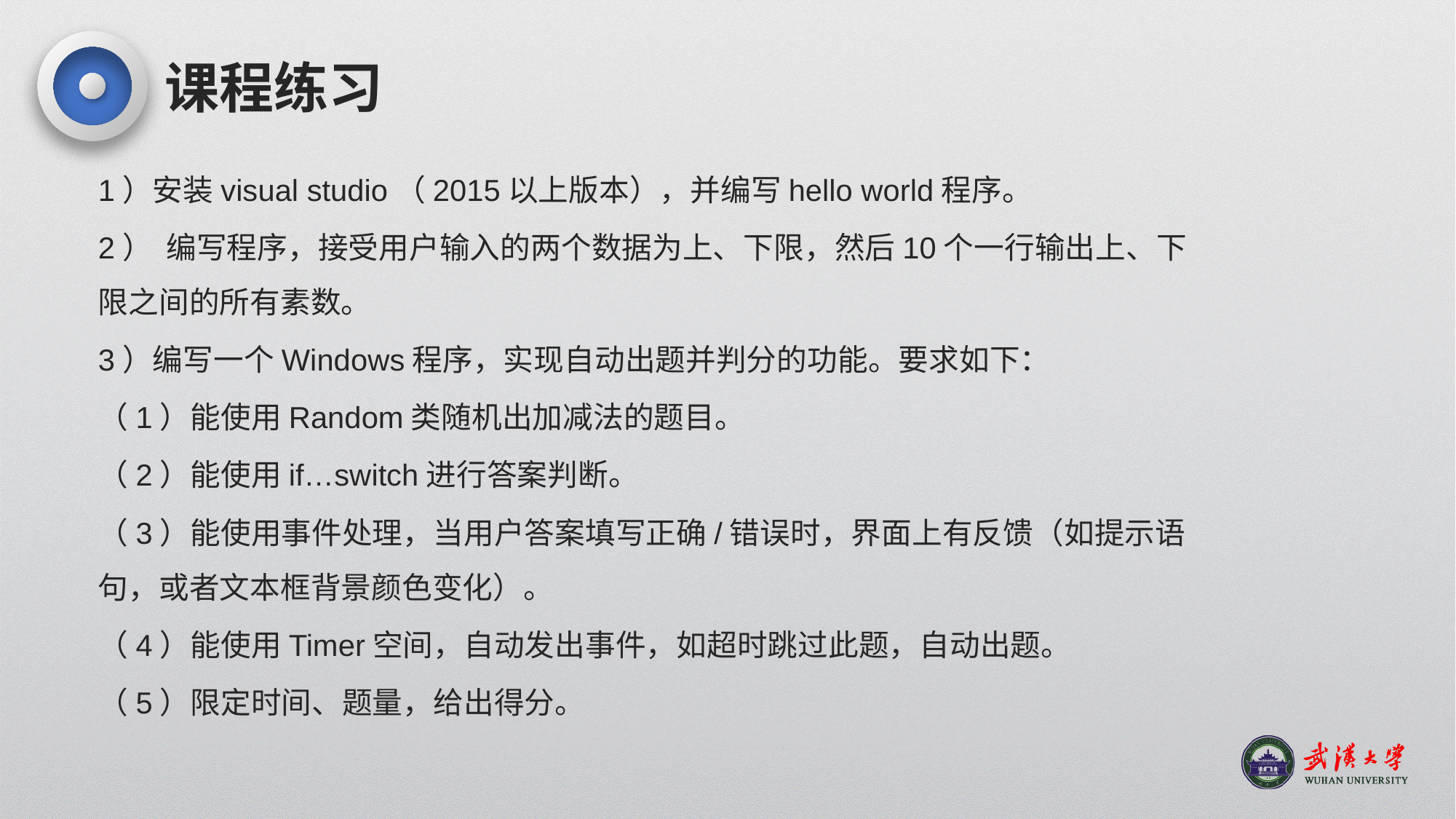

课程练习
1）安装visual studio（2015以上版本），并编写hello world程序。
2）  编写程序，接受用户输入的两个数据为上、下限，然后10个一行输出上、下限之间的所有素数。
3）编写一个Windows程序，实现自动出题并判分的功能。要求如下：
（1）能使用Random类随机出加减法的题目。
（2）能使用if…switch进行答案判断。
（3）能使用事件处理，当用户答案填写正确/错误时，界面上有反馈（如提示语句，或者文本框背景颜色变化）。
（4）能使用Timer空间，自动发出事件，如超时跳过此题，自动出题。
（5）限定时间、题量，给出得分。